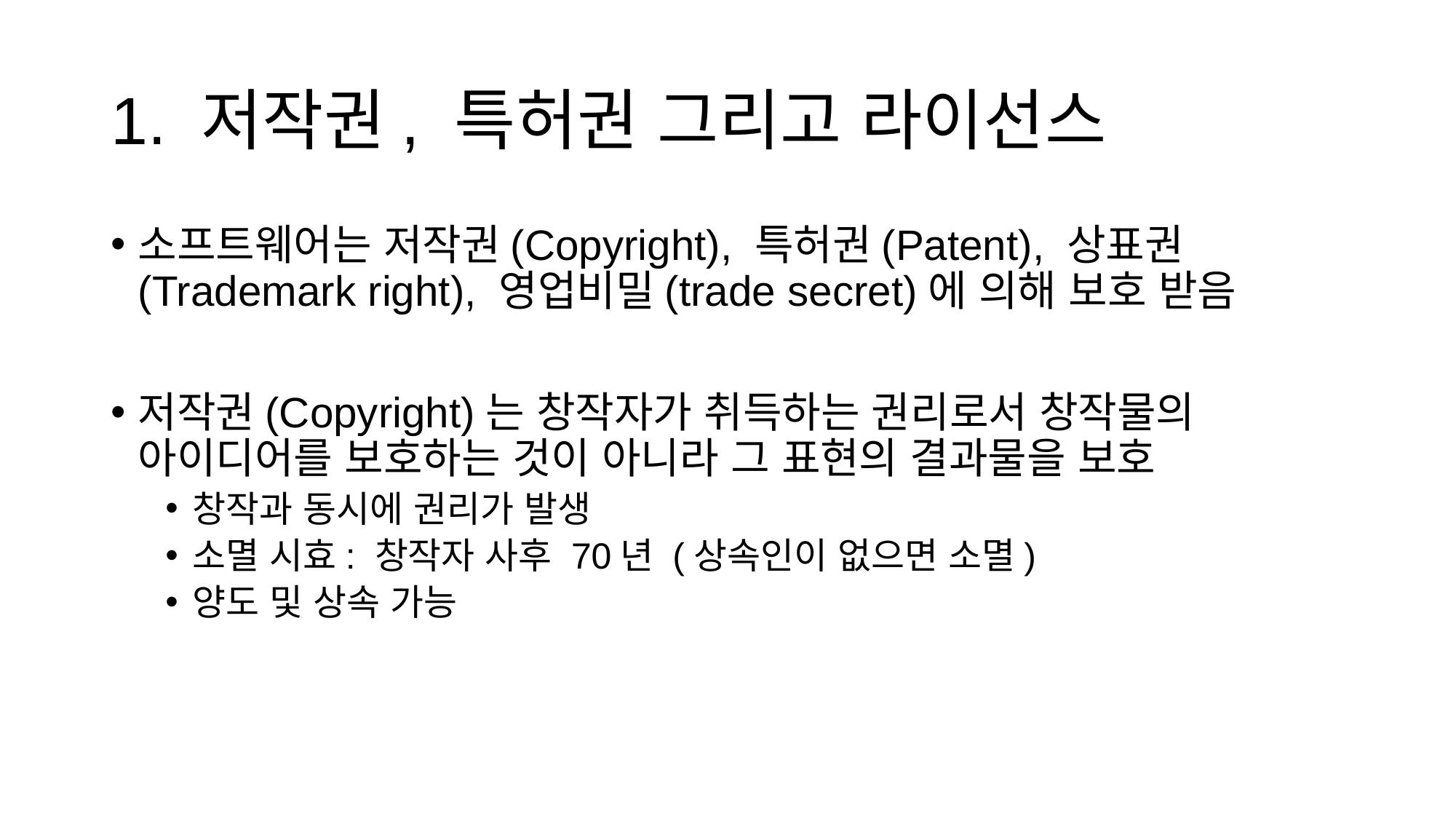

# 1. 저작권, 특허권 그리고 라이선스
소프트웨어는 저작권(Copyright), 특허권(Patent), 상표권(Trademark right), 영업비밀(trade secret)에 의해 보호 받음

저작권(Copyright)는 창작자가 취득하는 권리로서 창작물의 아이디어를 보호하는 것이 아니라 그 표현의 결과물을 보호
창작과 동시에 권리가 발생
소멸 시효: 창작자 사후 70년 (상속인이 없으면 소멸)
양도 및 상속 가능